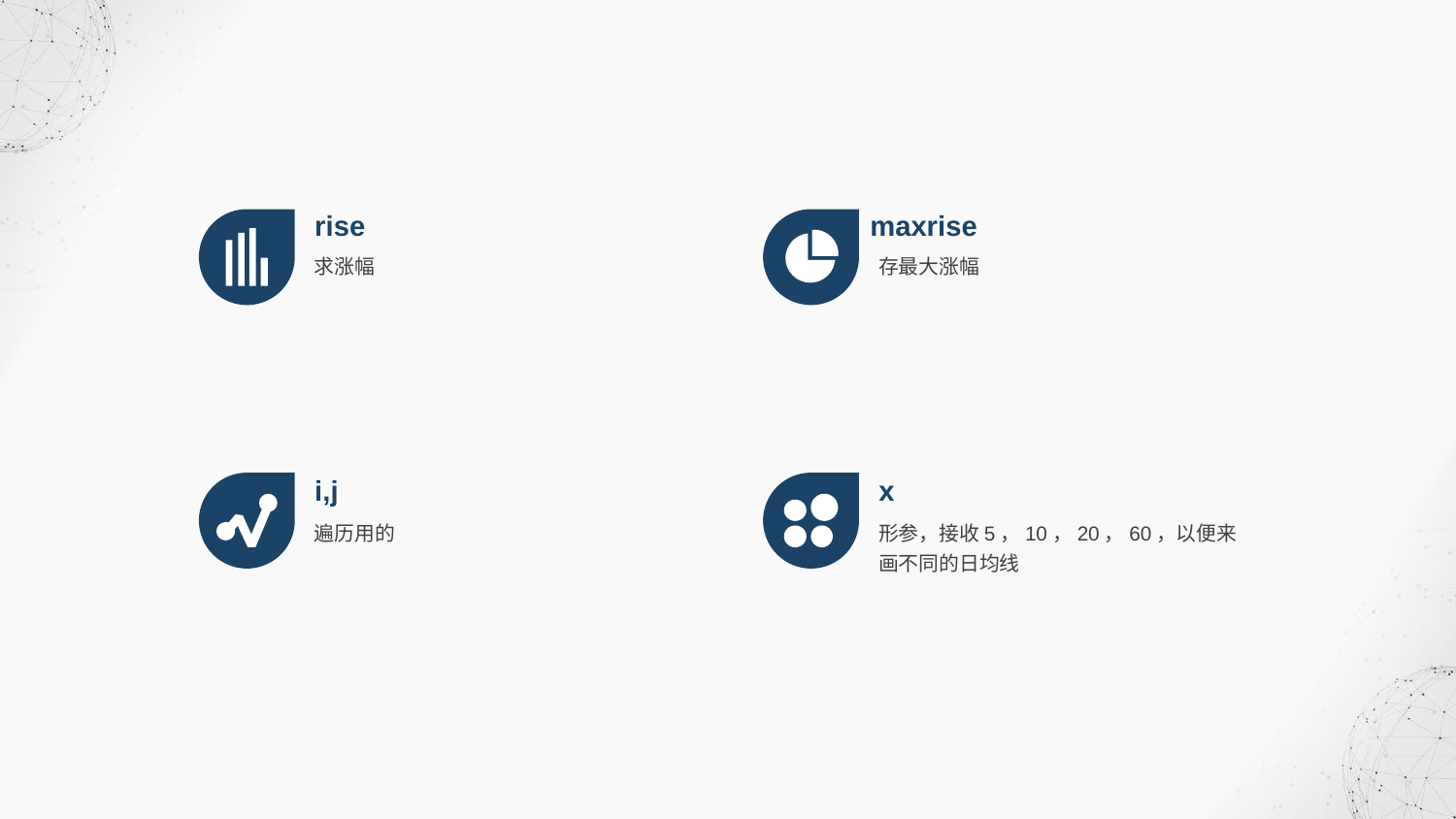

rise
maxrise

求涨幅
存最大涨幅
i,j
x

遍历用的
形参，接收5，10，20，60，以便来画不同的日均线